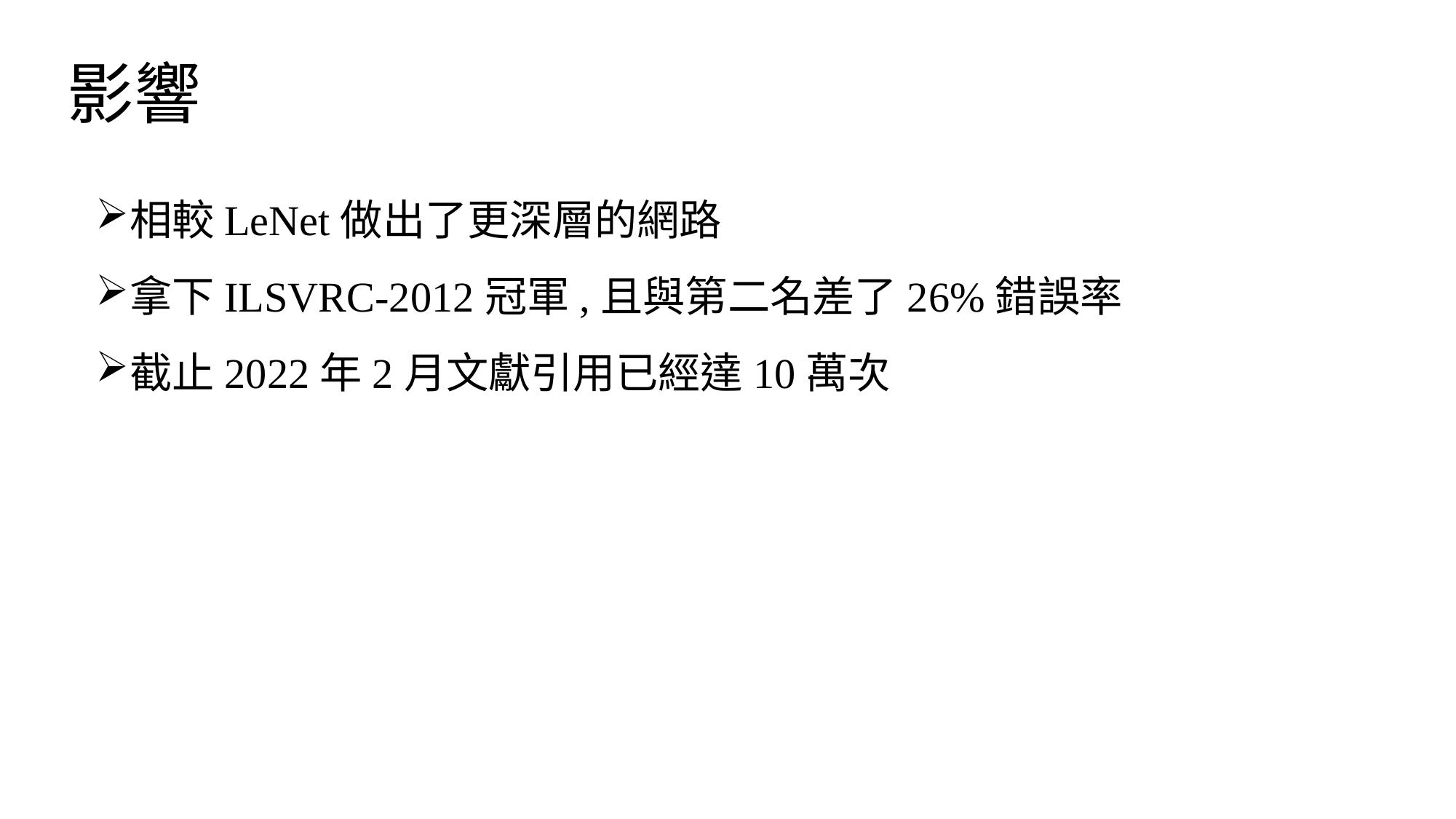

影響
相較LeNet做出了更深層的網路
拿下ILSVRC-2012冠軍,且與第二名差了26%錯誤率
截止2022年2月文獻引用已經達10萬次